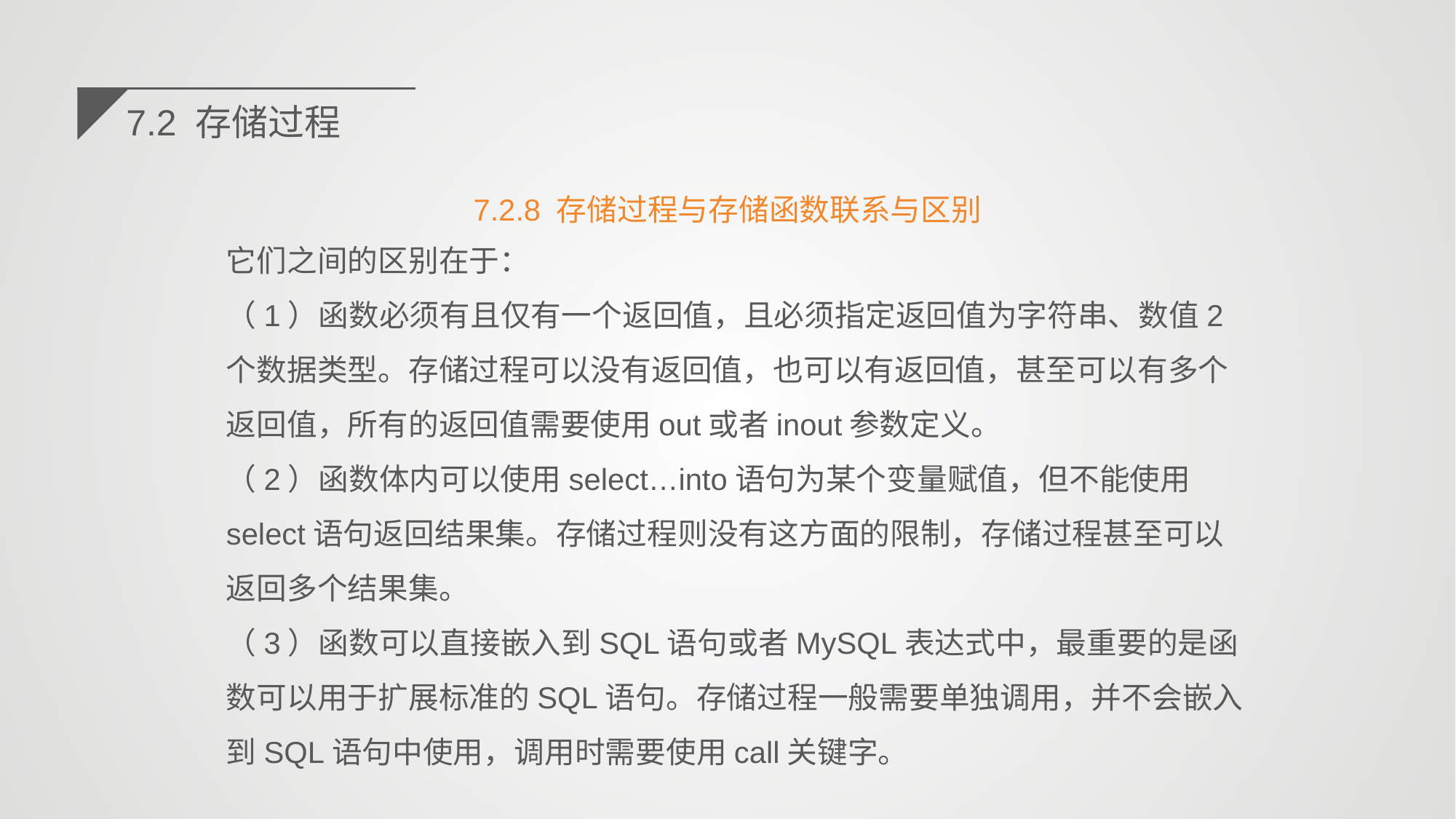

7.2 存储过程

7.2.8 存储过程与存储函数联系与区别
它们之间的区别在于：
（1）函数必须有且仅有一个返回值，且必须指定返回值为字符串、数值2个数据类型。存储过程可以没有返回值，也可以有返回值，甚至可以有多个返回值，所有的返回值需要使用out或者inout参数定义。
（2）函数体内可以使用select…into语句为某个变量赋值，但不能使用select语句返回结果集。存储过程则没有这方面的限制，存储过程甚至可以返回多个结果集。
（3）函数可以直接嵌入到SQL语句或者MySQL表达式中，最重要的是函数可以用于扩展标准的SQL语句。存储过程一般需要单独调用，并不会嵌入到SQL语句中使用，调用时需要使用call关键字。